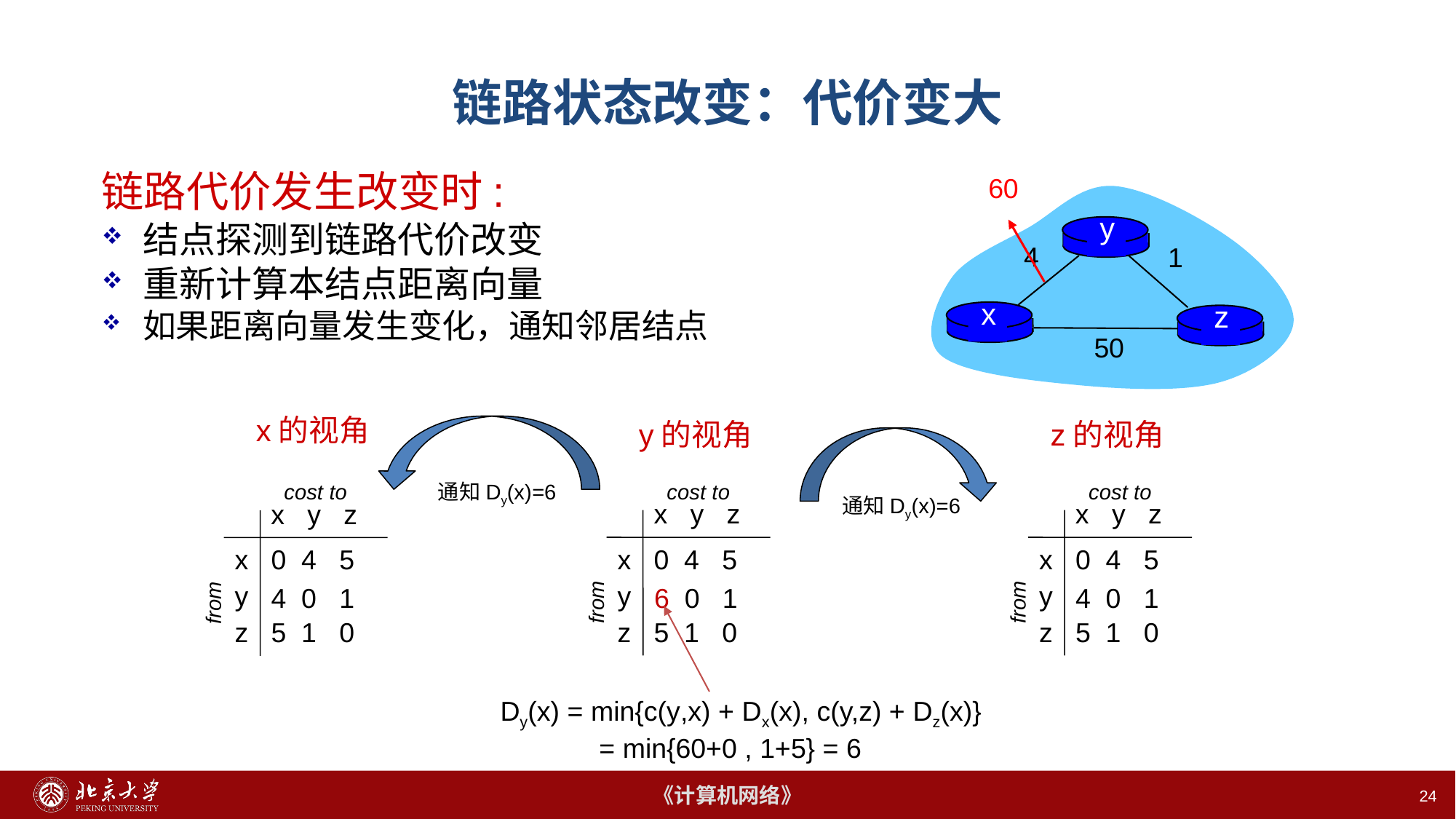

# 链路状态改变：代价变大
60

y

4
1

x

z

50

链路代价发生改变时:
结点探测到链路代价改变
重新计算本结点距离向量
如果距离向量发生变化，通知邻居结点
x的视角
z的视角
y的视角

cost to
cost to
cost to
通知Dy(x)=6
通知Dy(x)=6
x   y   z
x   y   z
x   y   z

x
0  4   5
x
0  4   5
x
0  4   5

y
y
y
6  0   1

4  0   1
4  0   1
from
from
from

z
5  1   0
z
5  1   0
z
5  1   0
Dy(x) = min{c(y,x) + Dx(x), c(y,z) + Dz(x)}
             = min{60+0 , 1+5} = 6
24